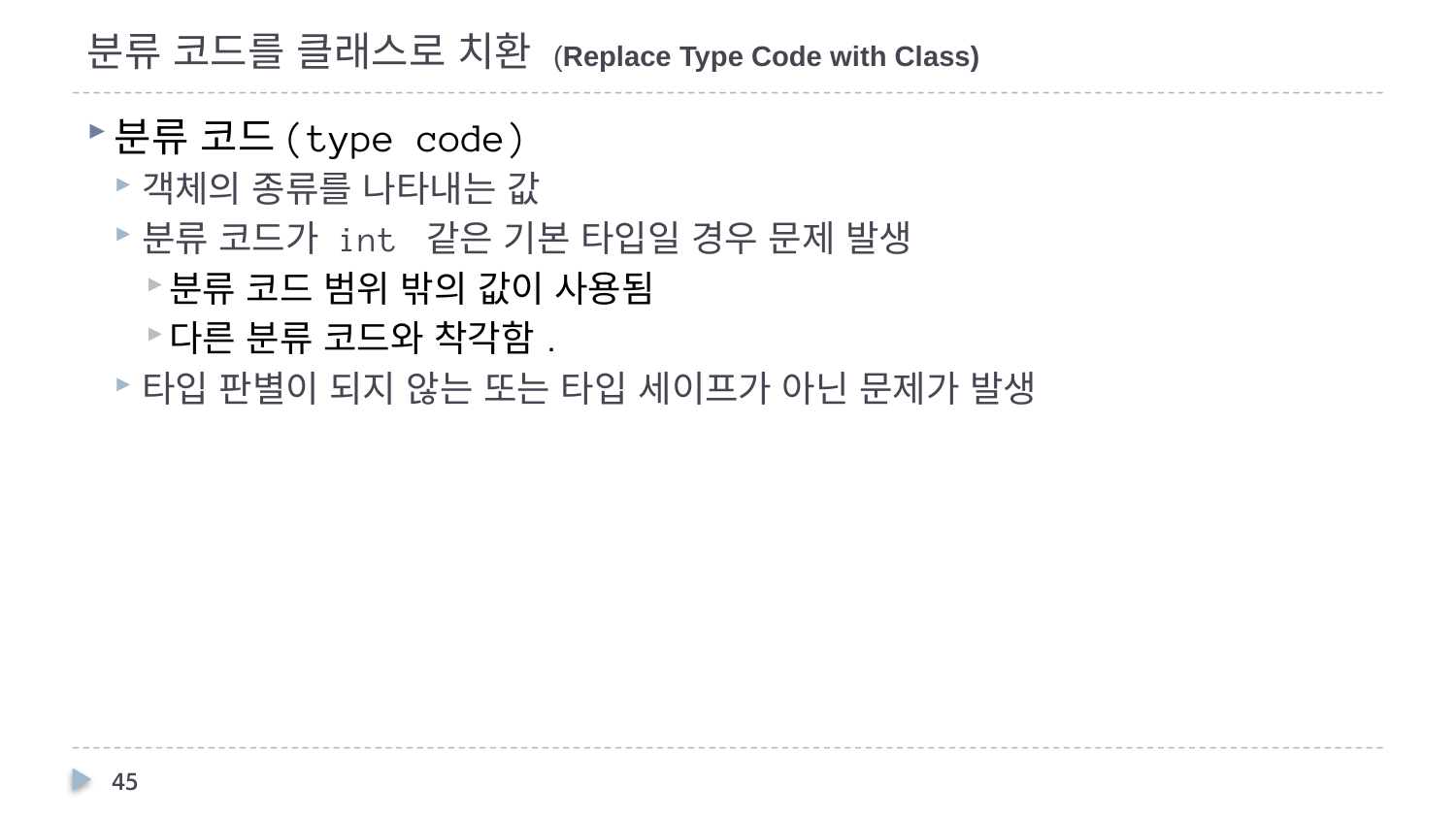

# 분류 코드를 클래스로 치환 (Replace Type Code with Class)
분류 코드(type code)
객체의 종류를 나타내는 값
분류 코드가 int 같은 기본 타입일 경우 문제 발생
분류 코드 범위 밖의 값이 사용됨
다른 분류 코드와 착각함.
타입 판별이 되지 않는 또는 타입 세이프가 아닌 문제가 발생
45